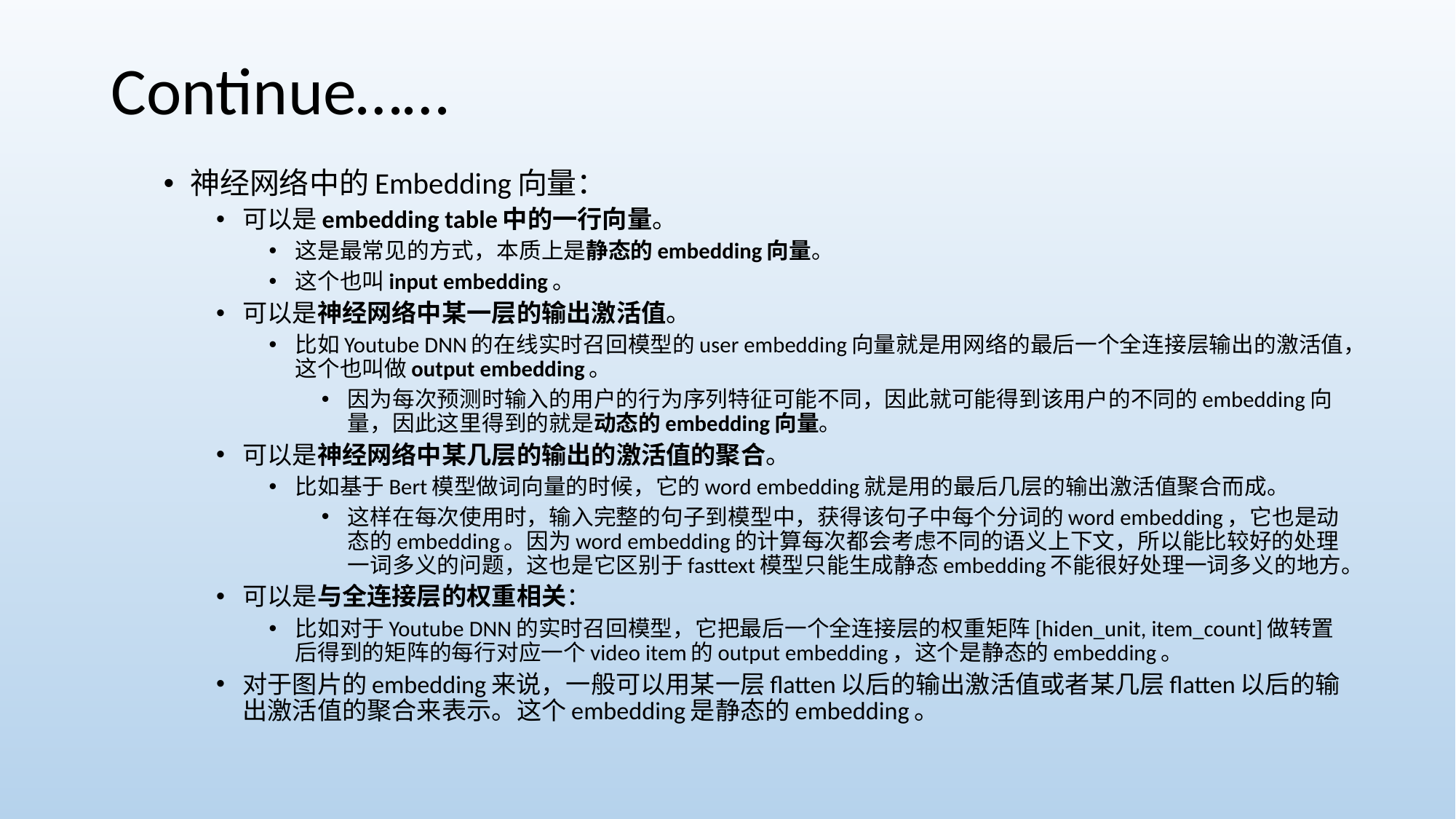

# Continue……
神经网络中的Embedding向量：
可以是embedding table中的一行向量。
这是最常见的方式，本质上是静态的embedding向量。
这个也叫input embedding。
可以是神经网络中某一层的输出激活值。
比如Youtube DNN的在线实时召回模型的user embedding向量就是用网络的最后一个全连接层输出的激活值，这个也叫做output embedding。
因为每次预测时输入的用户的行为序列特征可能不同，因此就可能得到该用户的不同的embedding向量，因此这里得到的就是动态的embedding向量。
可以是神经网络中某几层的输出的激活值的聚合。
比如基于Bert模型做词向量的时候，它的word embedding就是用的最后几层的输出激活值聚合而成。
这样在每次使用时，输入完整的句子到模型中，获得该句子中每个分词的word embedding，它也是动态的embedding。因为word embedding的计算每次都会考虑不同的语义上下文，所以能比较好的处理一词多义的问题，这也是它区别于fasttext模型只能生成静态embedding不能很好处理一词多义的地方。
可以是与全连接层的权重相关：
比如对于Youtube DNN的实时召回模型，它把最后一个全连接层的权重矩阵[hiden_unit, item_count]做转置后得到的矩阵的每行对应一个video item的output embedding，这个是静态的embedding。
对于图片的embedding来说，一般可以用某一层flatten以后的输出激活值或者某几层flatten以后的输出激活值的聚合来表示。这个embedding是静态的embedding。